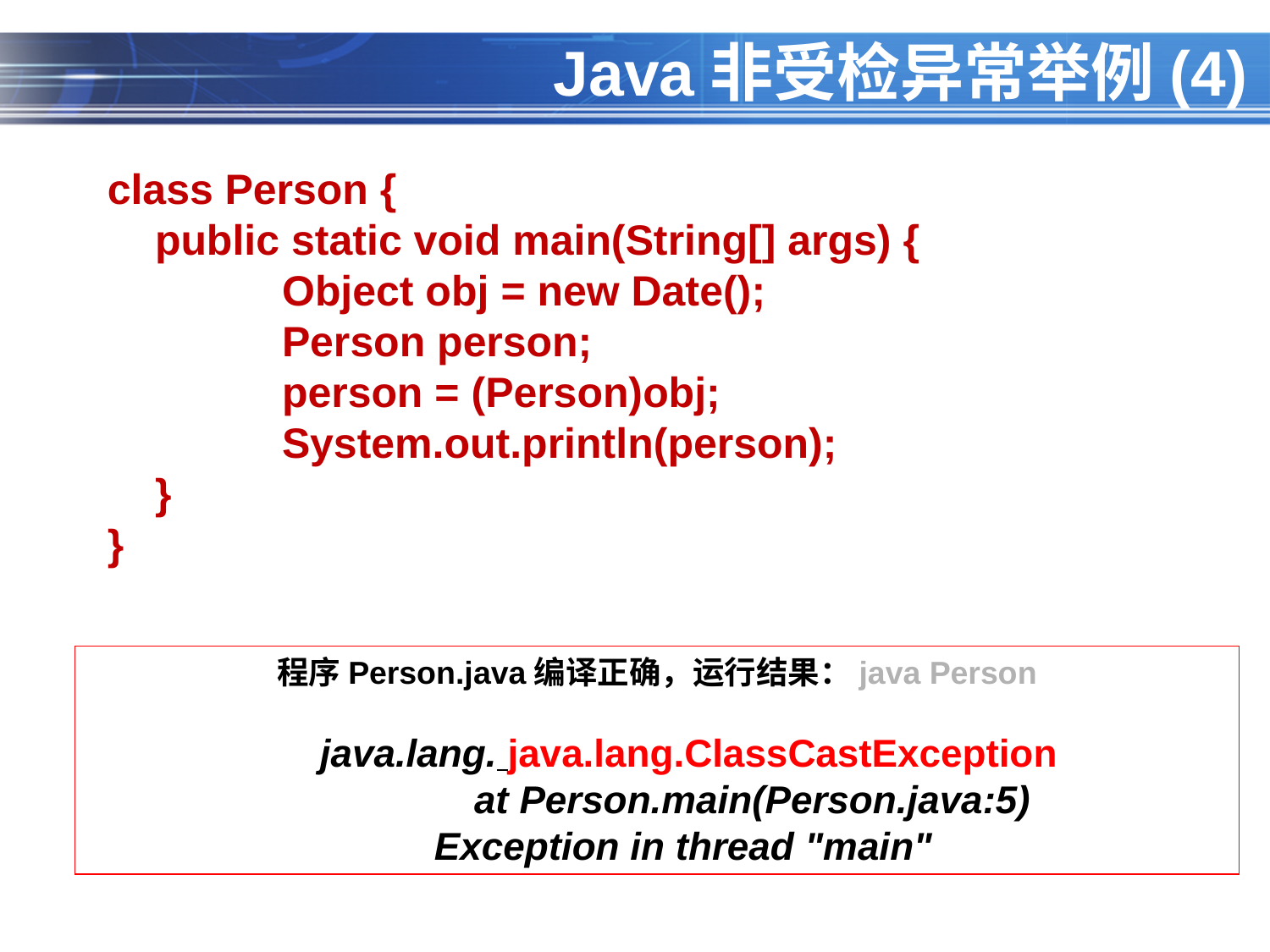

# Java非受检异常举例(4)
class Person {
	public static void main(String[] args) {
		Object obj = new Date();
		Person person;
		person = (Person)obj;
		System.out.println(person);
	}
}
程序Person.java编译正确，运行结果：java Person

java.lang. java.lang.ClassCastException
	at Person.main(Person.java:5)
Exception in thread "main"